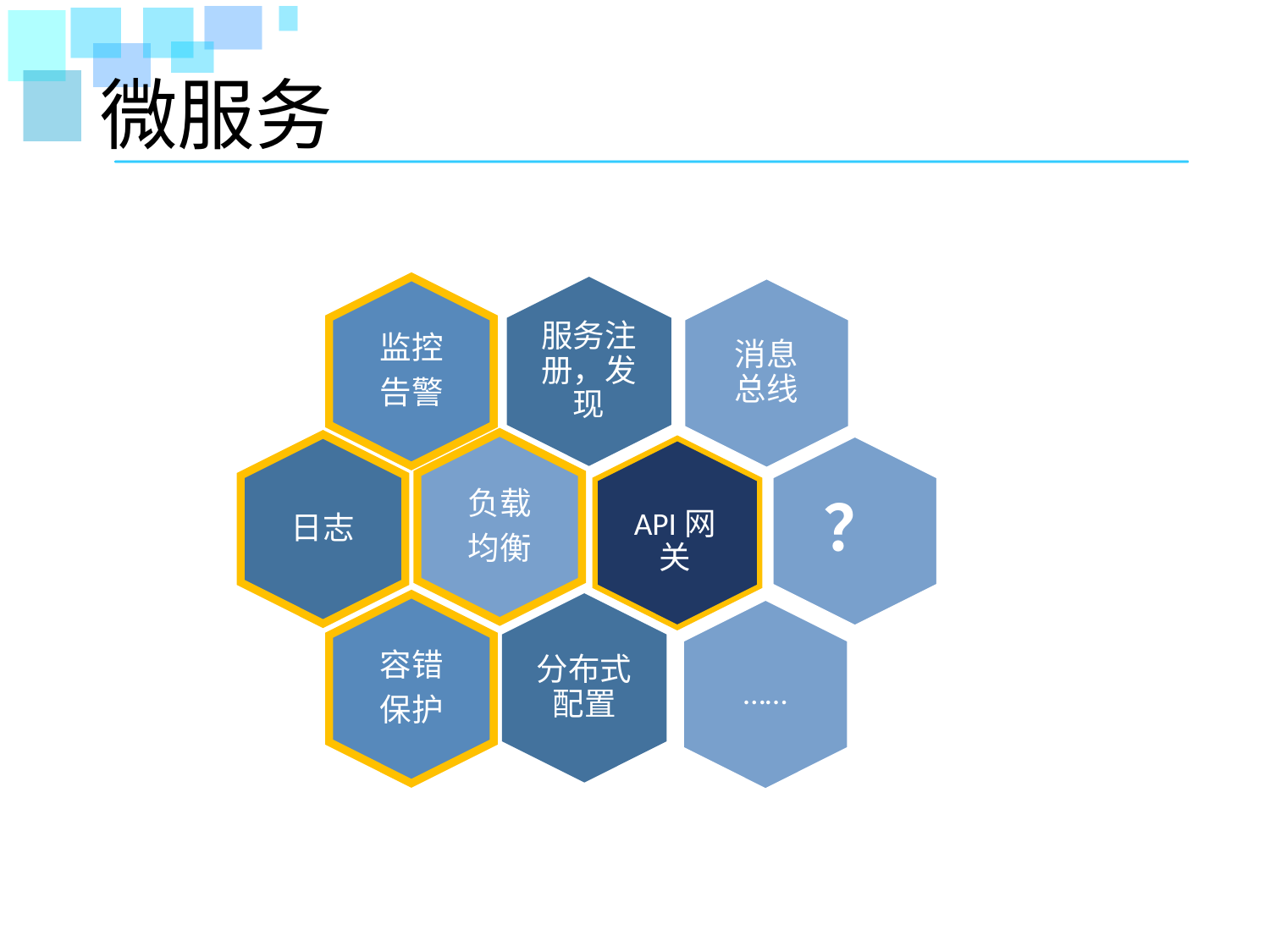

# 微服务

监控
告警

服务注册，发现

消息总线

负载
均衡

日志

？

API网关

分布式配置

容错
保护

……